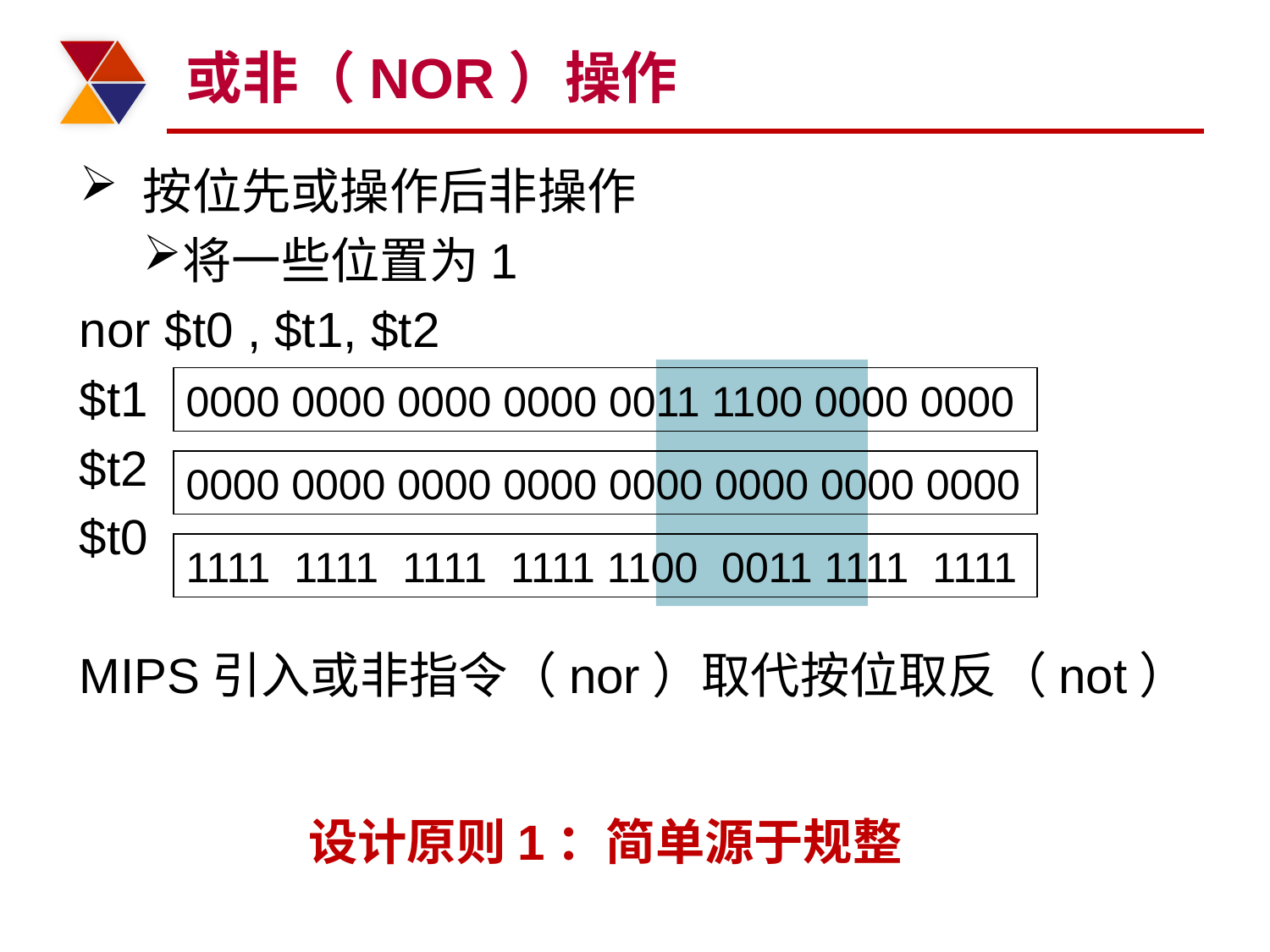

# 或非（NOR）操作
按位先或操作后非操作
将一些位置为1
nor $t0 , $t1, $t2
$t1
$t2
$t0

MIPS引入或非指令（nor）取代按位取反（not）

0000 0000 0000 0000 0011 1100 0000 0000
0000 0000 0000 0000 0000 0000 0000 0000
1111  1111  1111  1111 1100  0011 1111  1111
设计原则1：简单源于规整